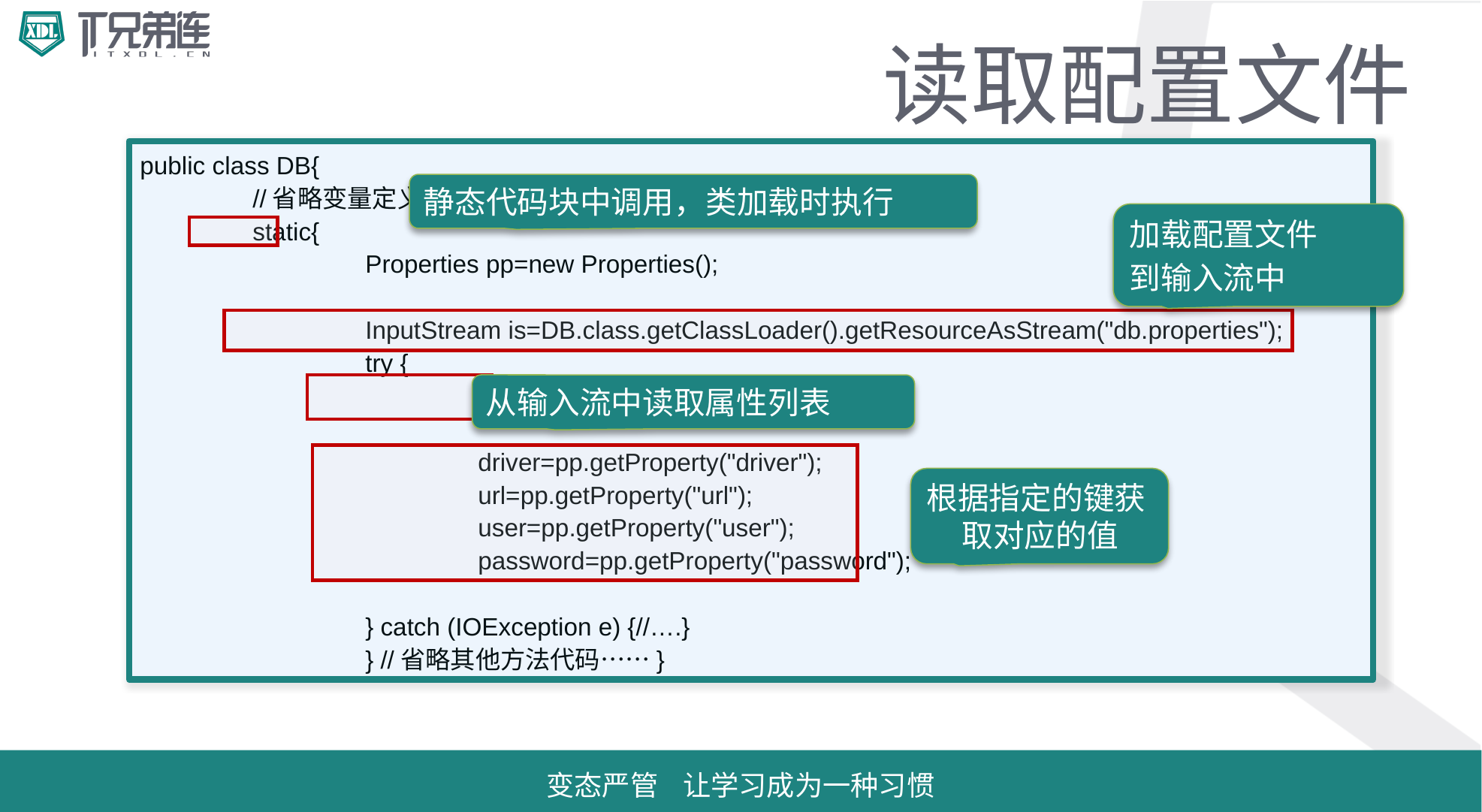

# 读取配置文件
public class DB{
	//省略变量定义代码……
	static{
		Properties pp=new Properties();

		InputStream is=DB.class.getClassLoader().getResourceAsStream("db.properties");
		try {
			pp.load(is);

			driver=pp.getProperty("driver");
			url=pp.getProperty("url");
			user=pp.getProperty("user");
			password=pp.getProperty("password");

		} catch (IOException e) {//….}
		} //省略其他方法代码……}
静态代码块中调用，类加载时执行
加载配置文件
到输入流中

从输入流中读取属性列表

根据指定的键获取对应的值